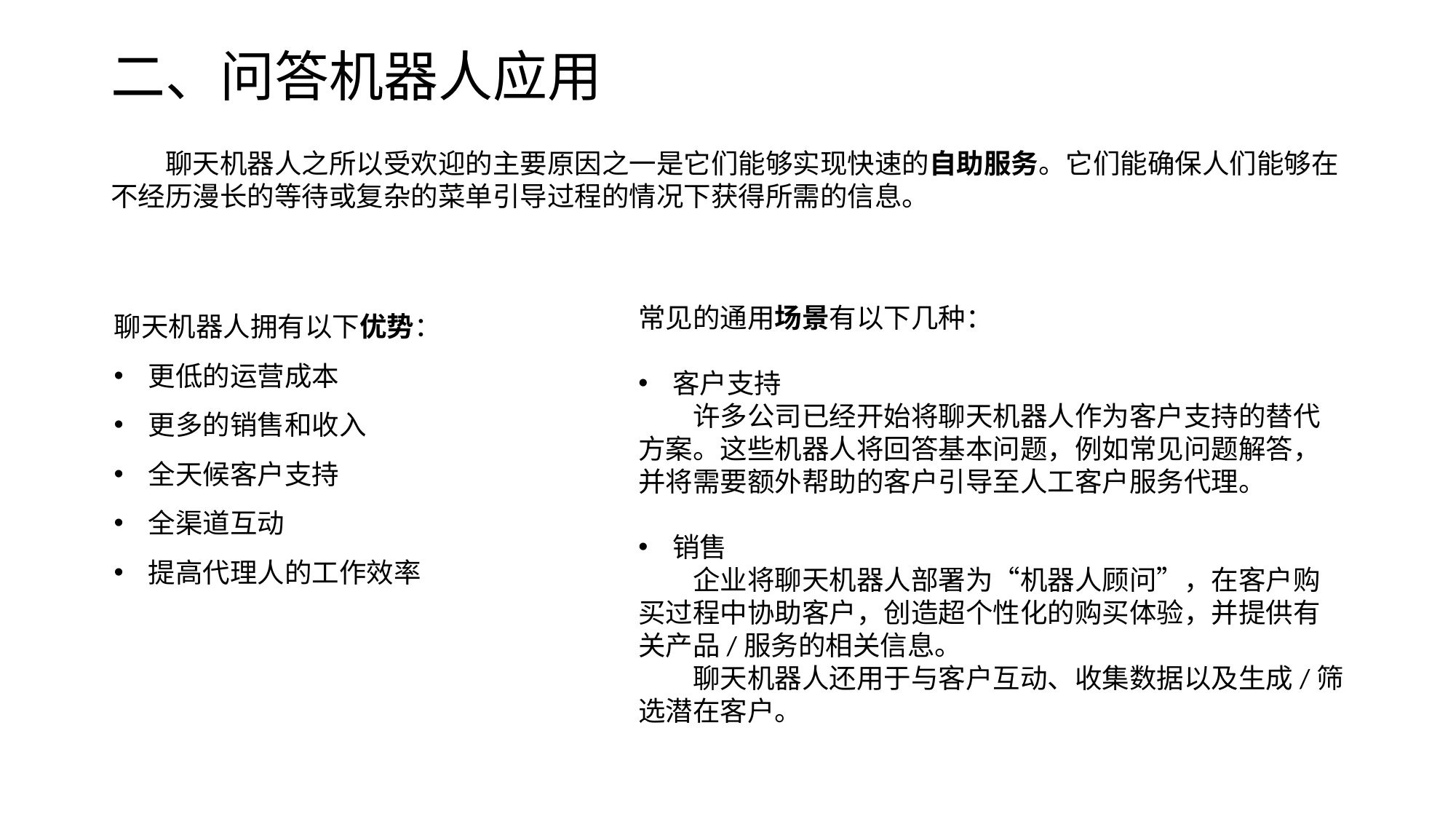

# 二、问答机器人应用
聊天机器人之所以受欢迎的主要原因之一是它们能够实现快速的自助服务。它们能确保人们能够在不经历漫长的等待或复杂的菜单引导过程的情况下获得所需的信息。

常见的通用场景有以下几种：

客户支持
许多公司已经开始将聊天机器人作为客户支持的替代方案。这些机器人将回答基本问题，例如常见问题解答，并将需要额外帮助的客户引导至人工客户服务代理。

销售
企业将聊天机器人部署为“机器人顾问”，在客户购买过程中协助客户，创造超个性化的购买体验，并提供有关产品/服务的相关信息。
聊天机器人还用于与客户互动、收集数据以及生成/筛选潜在客户。
聊天机器人拥有以下优势：
更低的运营成本
更多的销售和收入
全天候客户支持
全渠道互动
提高代理人的工作效率